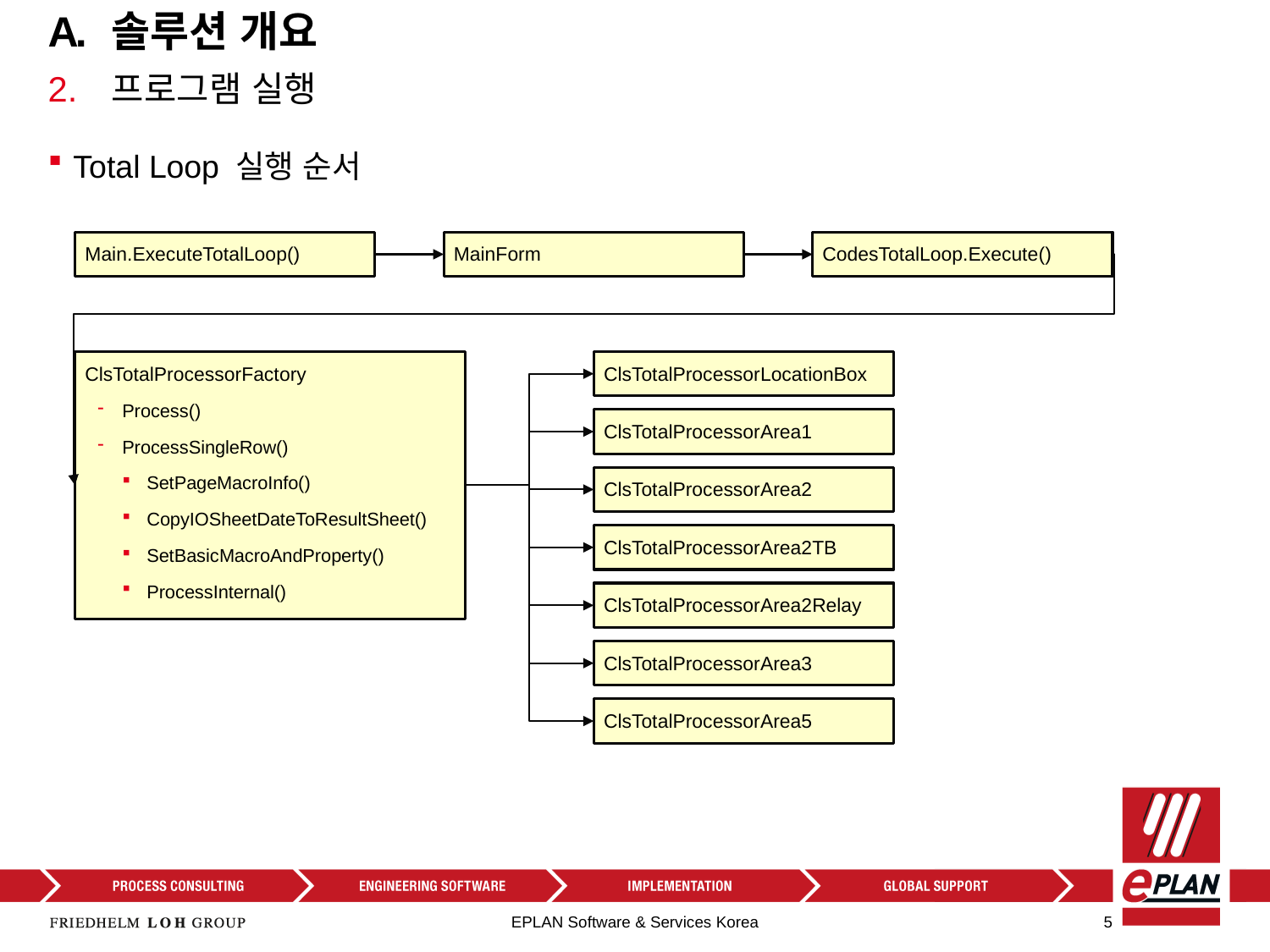

# 솔루션 개요
프로그램 실행
Total Loop 실행 순서

Main.ExecuteTotalLoop()
MainForm
CodesTotalLoop.Execute()
ClsTotalProcessorLocationBox
ClsTotalProcessorFactory
Process()
ProcessSingleRow()
SetPageMacroInfo()
CopyIOSheetDateToResultSheet()
SetBasicMacroAndProperty()
ProcessInternal()
ClsTotalProcessorArea1
ClsTotalProcessorArea2
ClsTotalProcessorArea2TB
ClsTotalProcessorArea2Relay
ClsTotalProcessorArea3
ClsTotalProcessorArea5
EPLAN Software & Services Korea
5